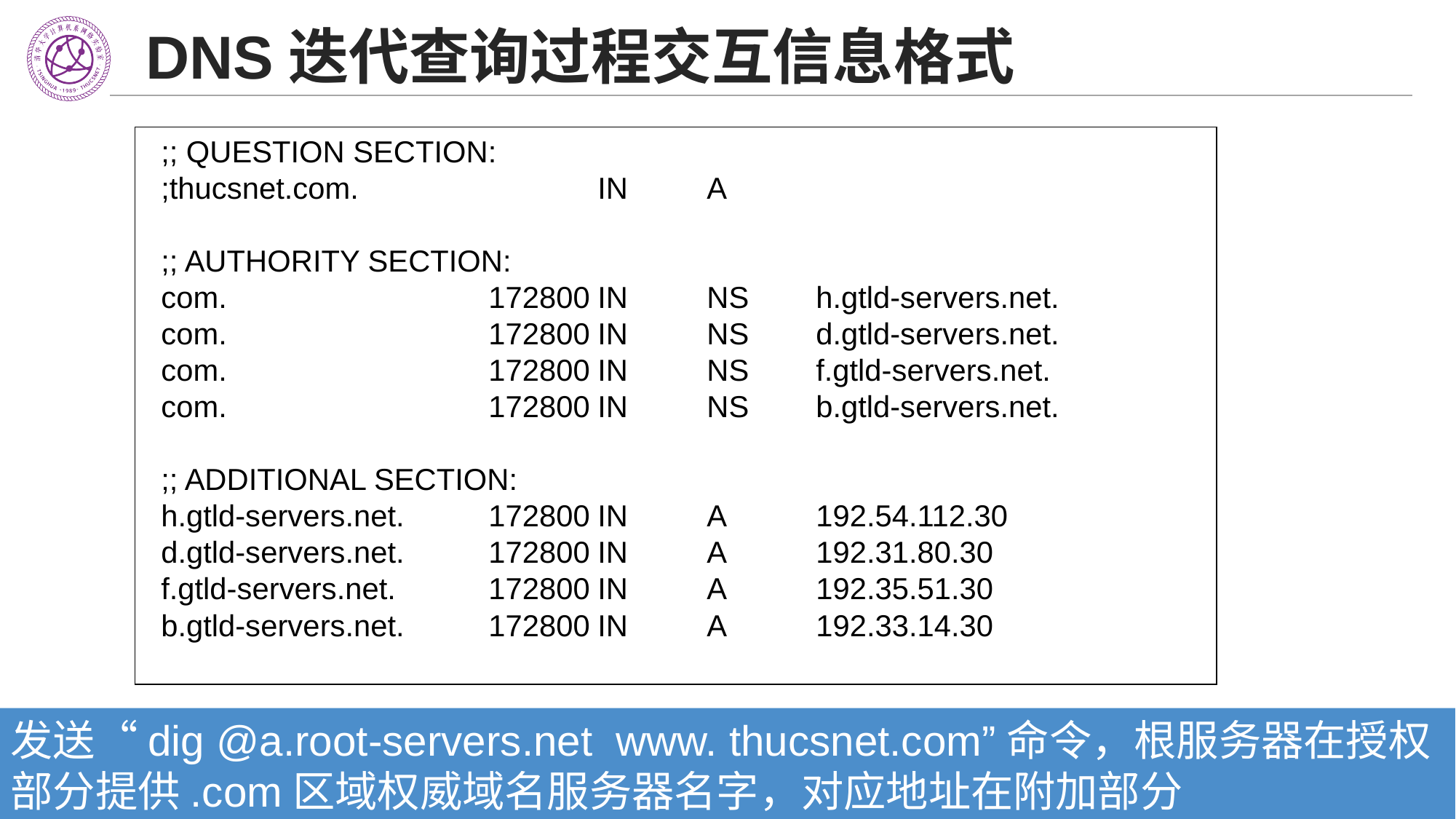

# DNS迭代查询过程交互信息格式
;; QUESTION SECTION:
;thucsnet.com.			IN	A

;; AUTHORITY SECTION:
com.			172800	IN	NS	h.gtld-servers.net.
com.			172800	IN	NS	d.gtld-servers.net.
com.			172800	IN	NS	f.gtld-servers.net.
com.			172800	IN	NS	b.gtld-servers.net.

;; ADDITIONAL SECTION:
h.gtld-servers.net.	172800	IN	A	192.54.112.30
d.gtld-servers.net.	172800	IN	A	192.31.80.30
f.gtld-servers.net.	172800	IN	A	192.35.51.30
b.gtld-servers.net.	172800	IN	A	192.33.14.30

发送“dig @a.root-servers.net  www. thucsnet.com”命令，根服务器在授权部分提供.com区域权威域名服务器名字，对应地址在附加部分